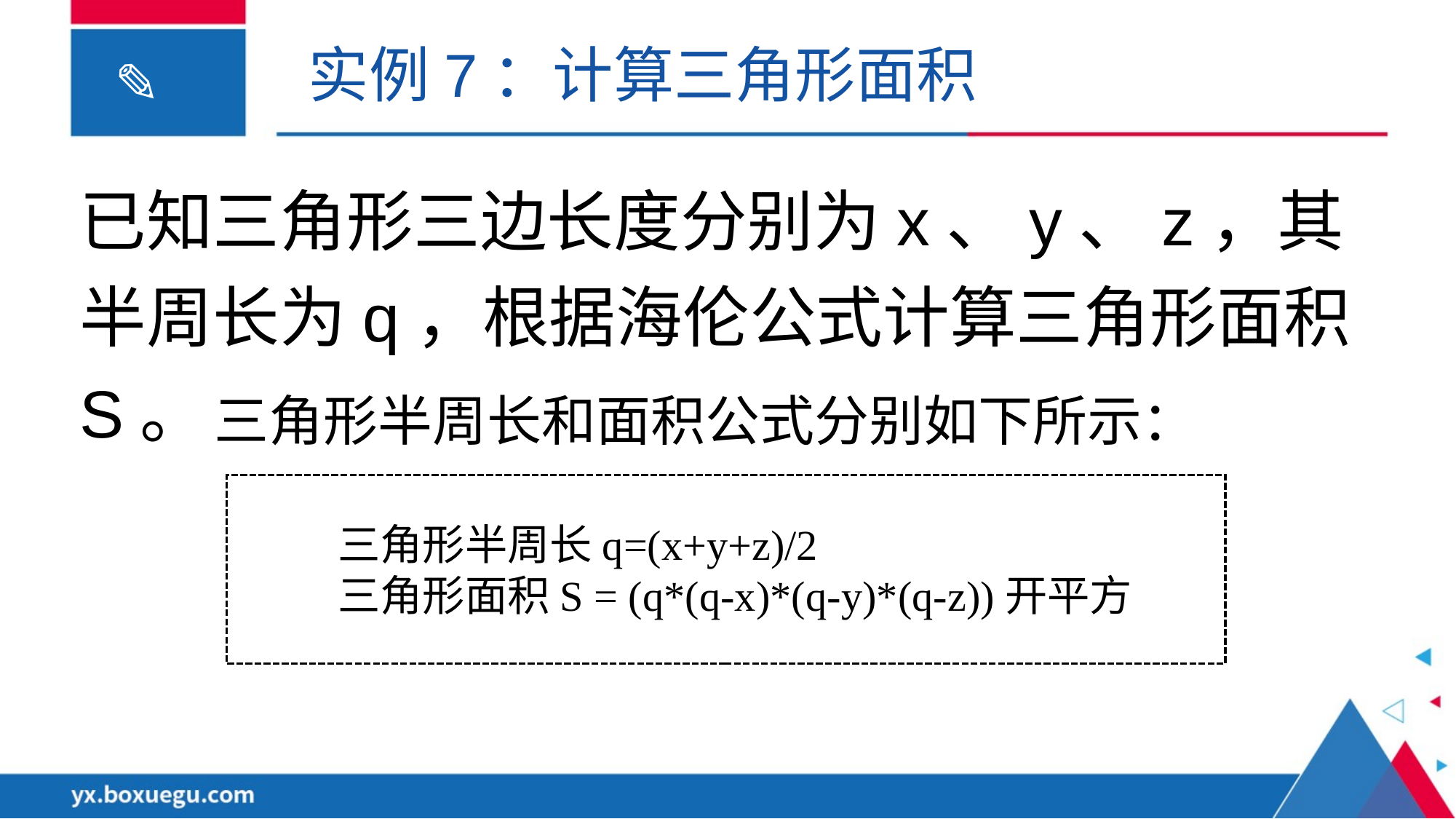

实例7：计算三角形面积
已知三角形三边长度分别为x、y、z，其半周长为q，根据海伦公式计算三角形面积S。
三角形半周长和面积公式分别如下所示：

三角形半周长q=(x+y+z)/2
三角形面积S = (q*(q-x)*(q-y)*(q-z))开平方